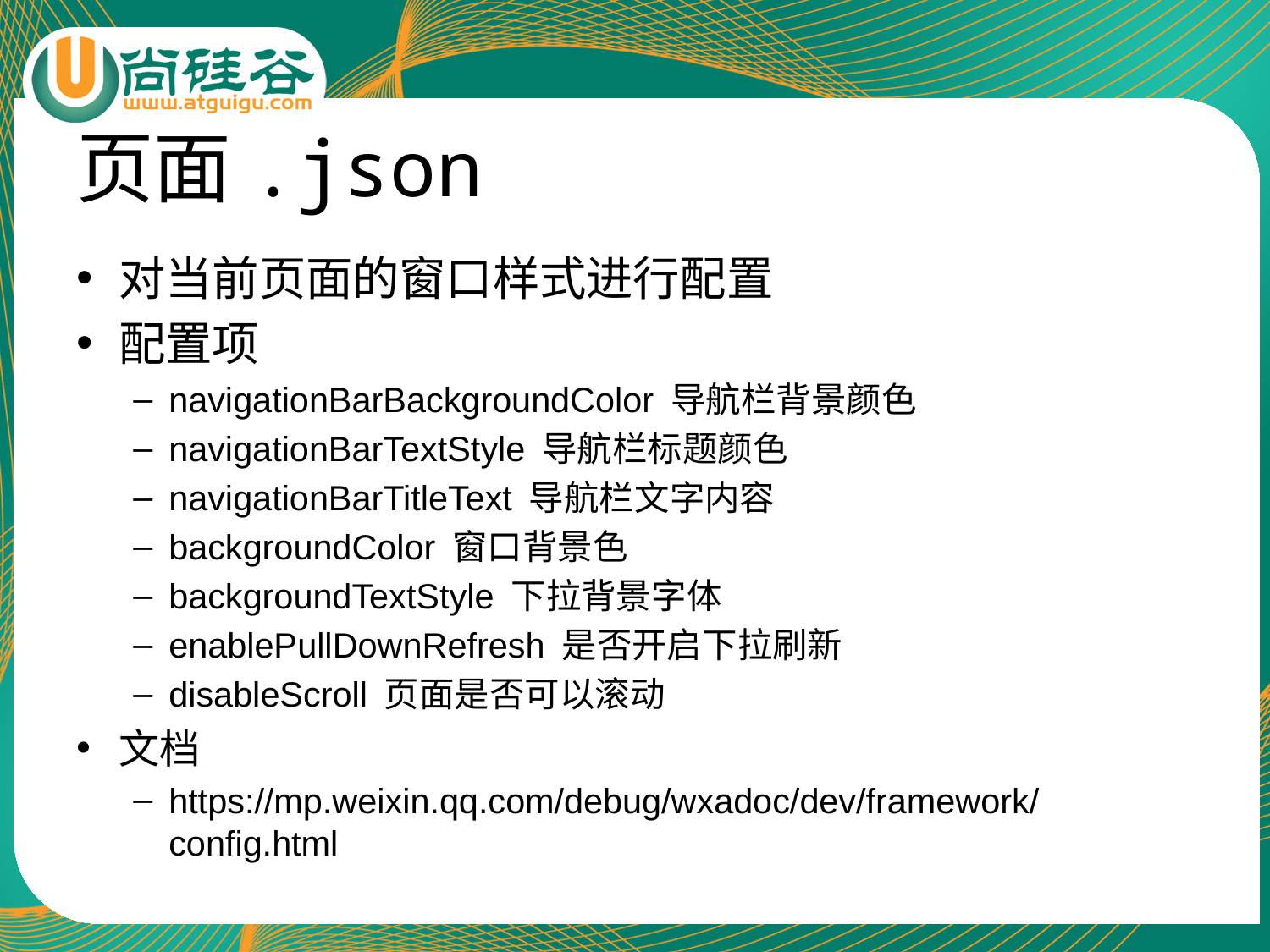

# 页面.json
对当前页面的窗口样式进行配置
配置项
navigationBarBackgroundColor 导航栏背景颜色
navigationBarTextStyle 导航栏标题颜色
navigationBarTitleText 导航栏文字内容
backgroundColor 窗口背景色
backgroundTextStyle 下拉背景字体
enablePullDownRefresh 是否开启下拉刷新
disableScroll 页面是否可以滚动
文档
https://mp.weixin.qq.com/debug/wxadoc/dev/framework/config.html